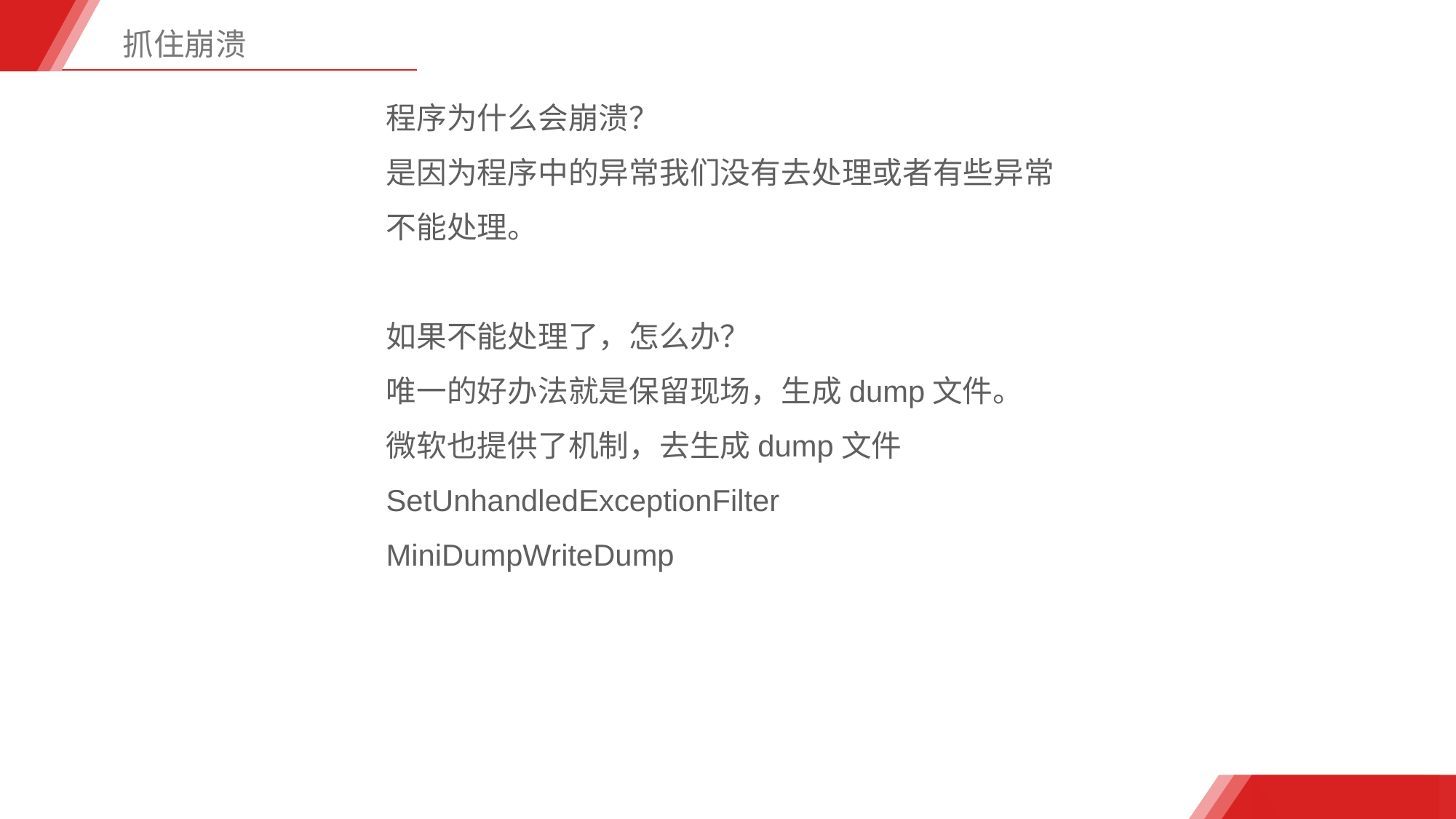

抓住崩溃
程序为什么会崩溃？
是因为程序中的异常我们没有去处理或者有些异常不能处理。

如果不能处理了，怎么办？
唯一的好办法就是保留现场，生成dump文件。
微软也提供了机制，去生成dump文件
SetUnhandledExceptionFilter
MiniDumpWriteDump